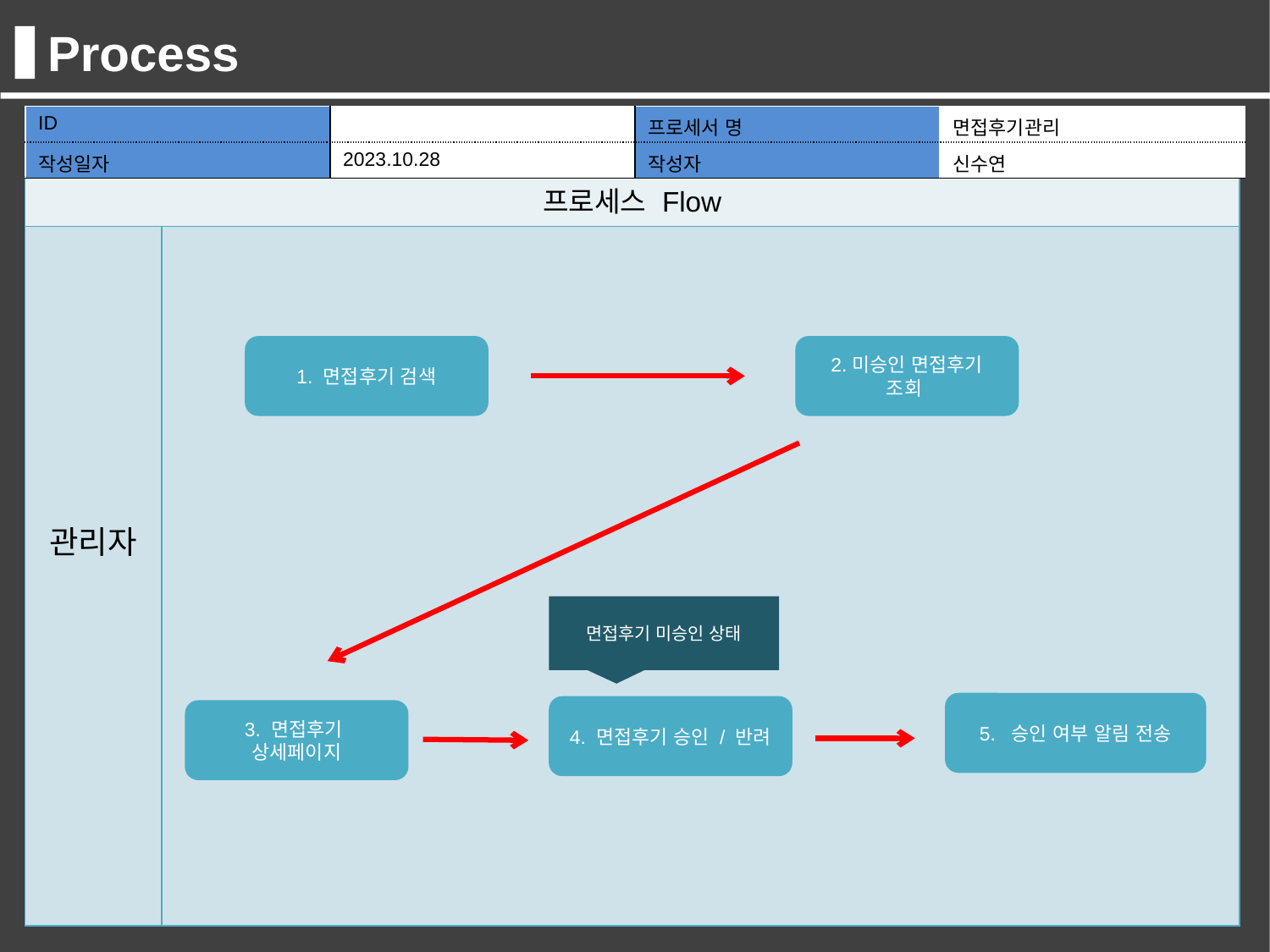

Process

| ID |  | 프로세서 명 | 면접후기관리 |
| --- | --- | --- | --- |
| 작성일자 | 2023.10.28 | 작성자 | 신수연 |
| 프로세스 Flow |  |
| --- | --- |
| 관리자 |  |
1. 면접후기 검색
2.미승인 면접후기 조회
면접후기 미승인 상태
5.  승인 여부 알림 전송
4. 면접후기 승인 / 반려
3. 면접후기
상세페이지